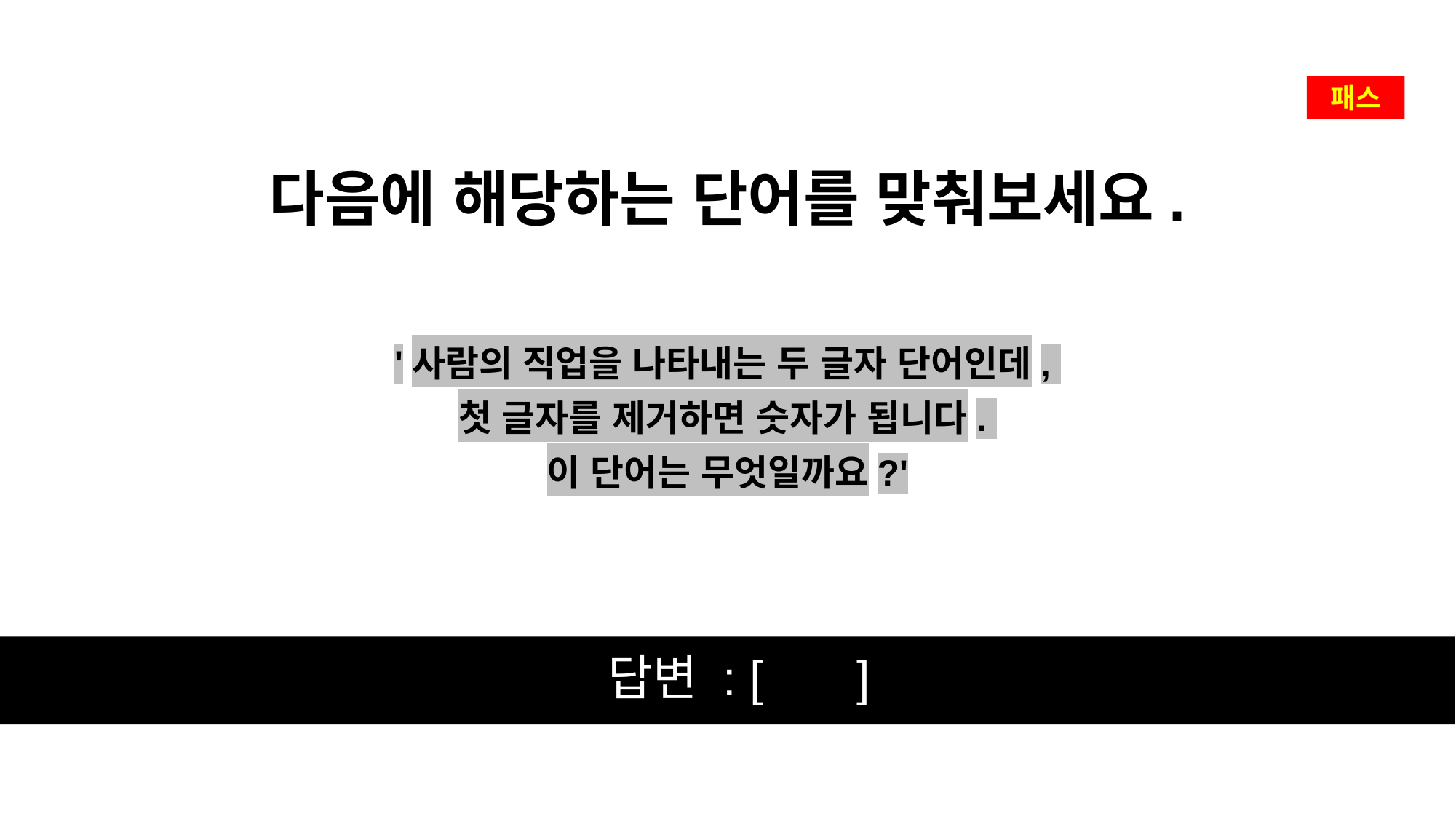

다음에 해당하는 단어를 맞춰보세요.

'사람의 직업을 나타내는 두 글자 단어인데,
첫 글자를 제거하면 숫자가 됩니다.
이 단어는 무엇일까요?'
패스
# 답변 : [       ]